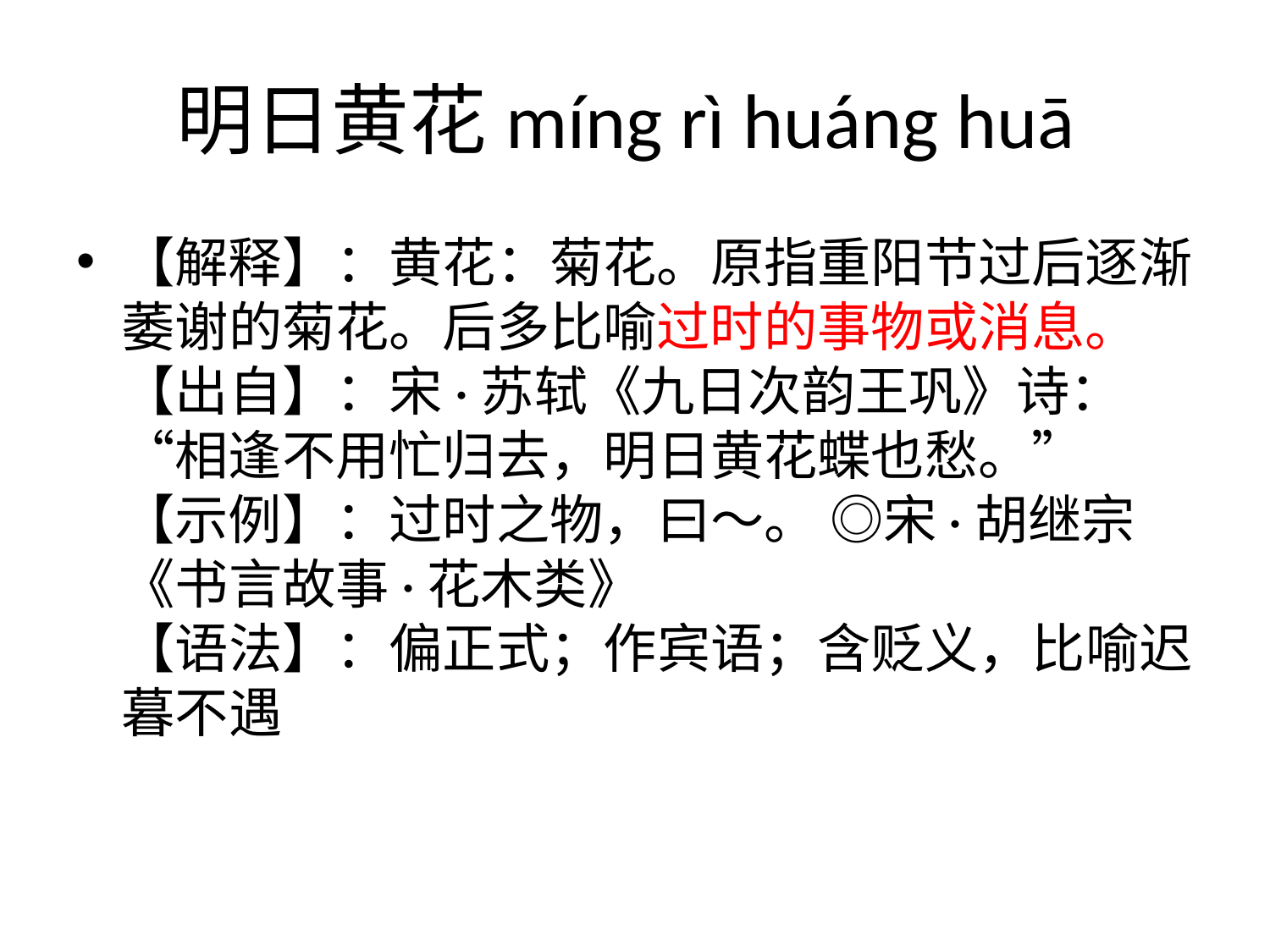

# 明日黄花míng rì huáng huā
【解释】：黄花：菊花。原指重阳节过后逐渐萎谢的菊花。后多比喻过时的事物或消息。
【出自】：宋·苏轼《九日次韵王巩》诗：“相逢不用忙归去，明日黄花蝶也愁。”
【示例】：过时之物，曰～。 ◎宋·胡继宗《书言故事·花木类》
【语法】：偏正式；作宾语；含贬义，比喻迟暮不遇